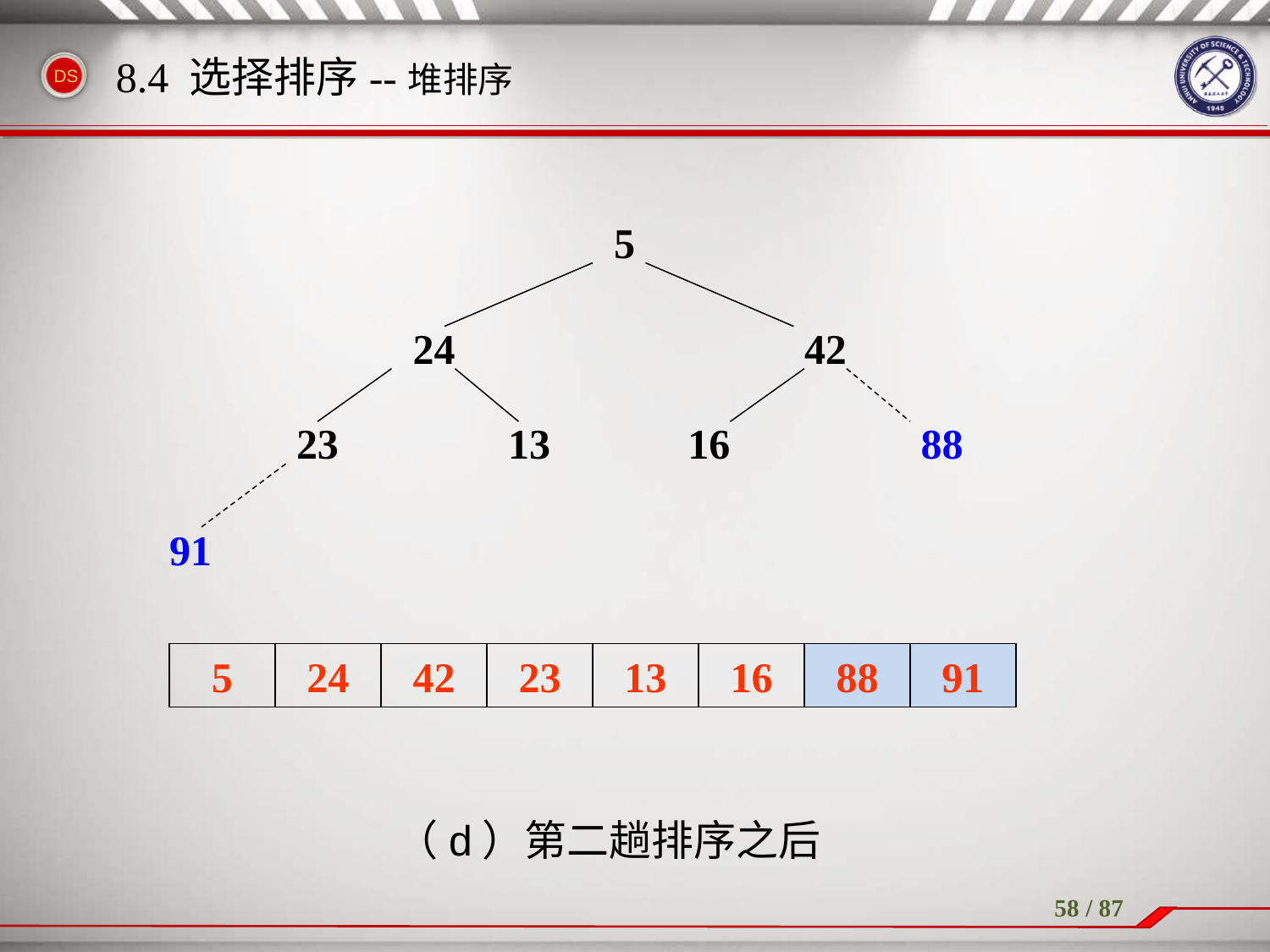

8.4 选择排序--堆排序
5

24
42

23
13
16
88

91
5
24
42
23
13
16
88
91
（d）第二趟排序之后